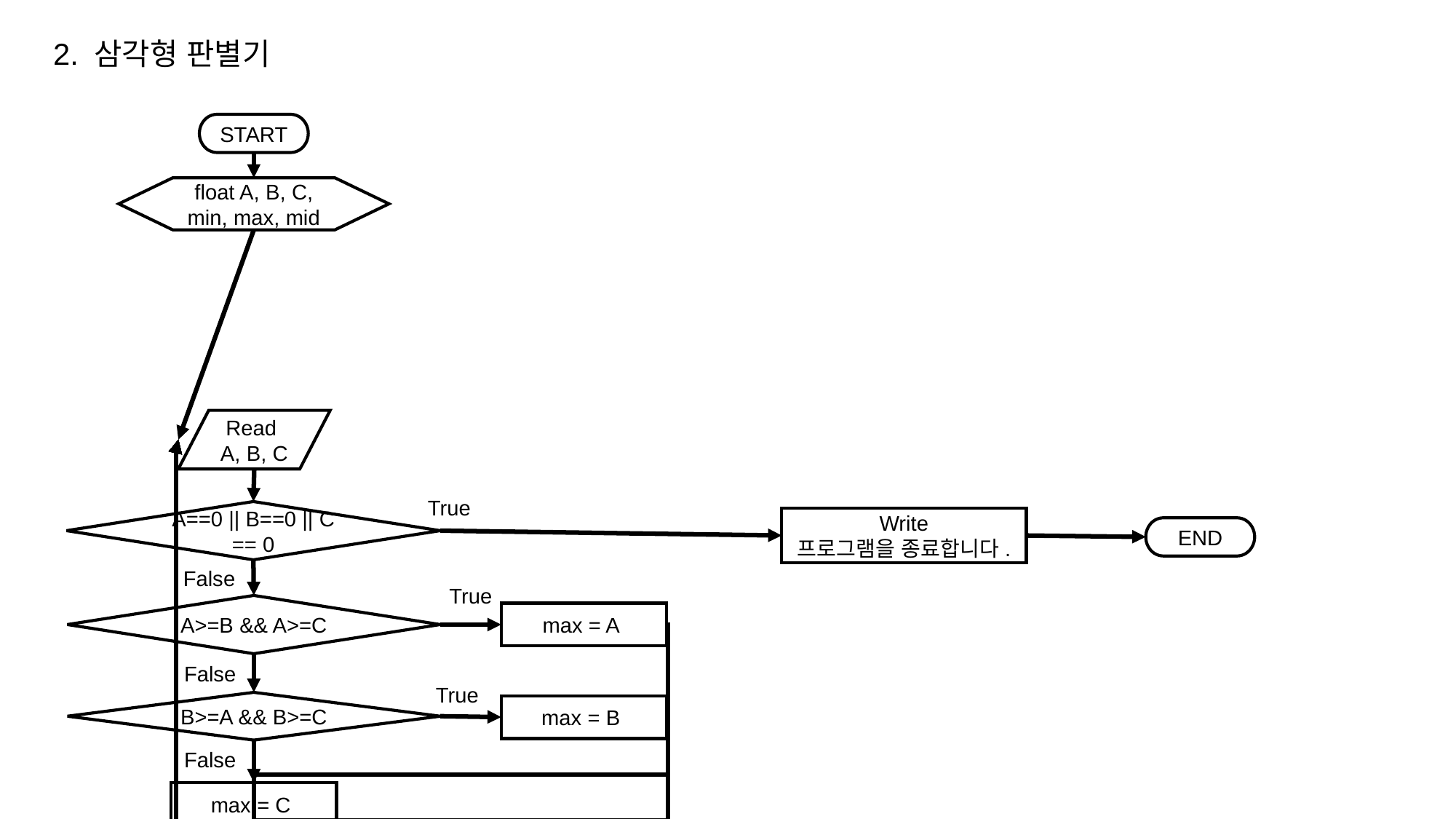

2. 삼각형 판별기
START
float A, B, C, min, max, mid
Read
A, B, C
True
A==0 || B==0 || C == 0
Write
프로그램을 종료합니다.
END
False
True
A>=B && A>=C
max = A
False
True
B>=A && B>=C
max = B
False
max = C
True
A<=B && A<=C
min = A
False
True
B<=A && B<=C
min = B
False
min = C
True
True
min+mid<=max
A>=B && A<=C
Write
삼각형이 성립하지 않습니다.
mid = A
False
False
True
True
True
B>=A && B<=C
mid = B
Write
A=B이고, C가 빗변인 직각이등변삼각형 입니다.
max^2==min^2+mid^2
A==B
False
True
False
False
C>=A && C<=B
True
mid = C
Write
B=C이고, A가 빗변인 직각이등변삼각형 입니다.
B==C
False
True
False
A>=C && A<=B
mid = A
True
False
Write
C=A이고, B가 빗변인 직각이등변삼각형 입니다.
C==A
True
False
B>=C && B<=A
mid = B
True
False
max == A
Write
A가 빗변인 직각삼각형 입니다.
mid = C
False
True
Write
B가 빗변인 직각삼각형 입니다.
max == B
False
Write
C가 빗변인 직각삼각형 입니다.
True
True
max^2<min^2+mid^2
A==B==C
Write
정삼각형 입니다.
False
False
True
Write
A=B인 예각이등변삼각형 입니다.
A==B
False
True
Write
B=C인 예각이등변삼각형 입니다.
B==C
False
True
Write
C=A인 예각이등변삼각형 입니다.
C==A
False
Write
예각삼각형 입니다.
True
A==B
Write
A=B인 둔각이등변삼각형 입니다.
False
True
Write
B=C인 둔각이등변삼각형 입니다.
B==C
False
True
Write
C=A인 둔각이등변삼각형 입니다.
C==A
False
Write
둔각삼각형 입니다.